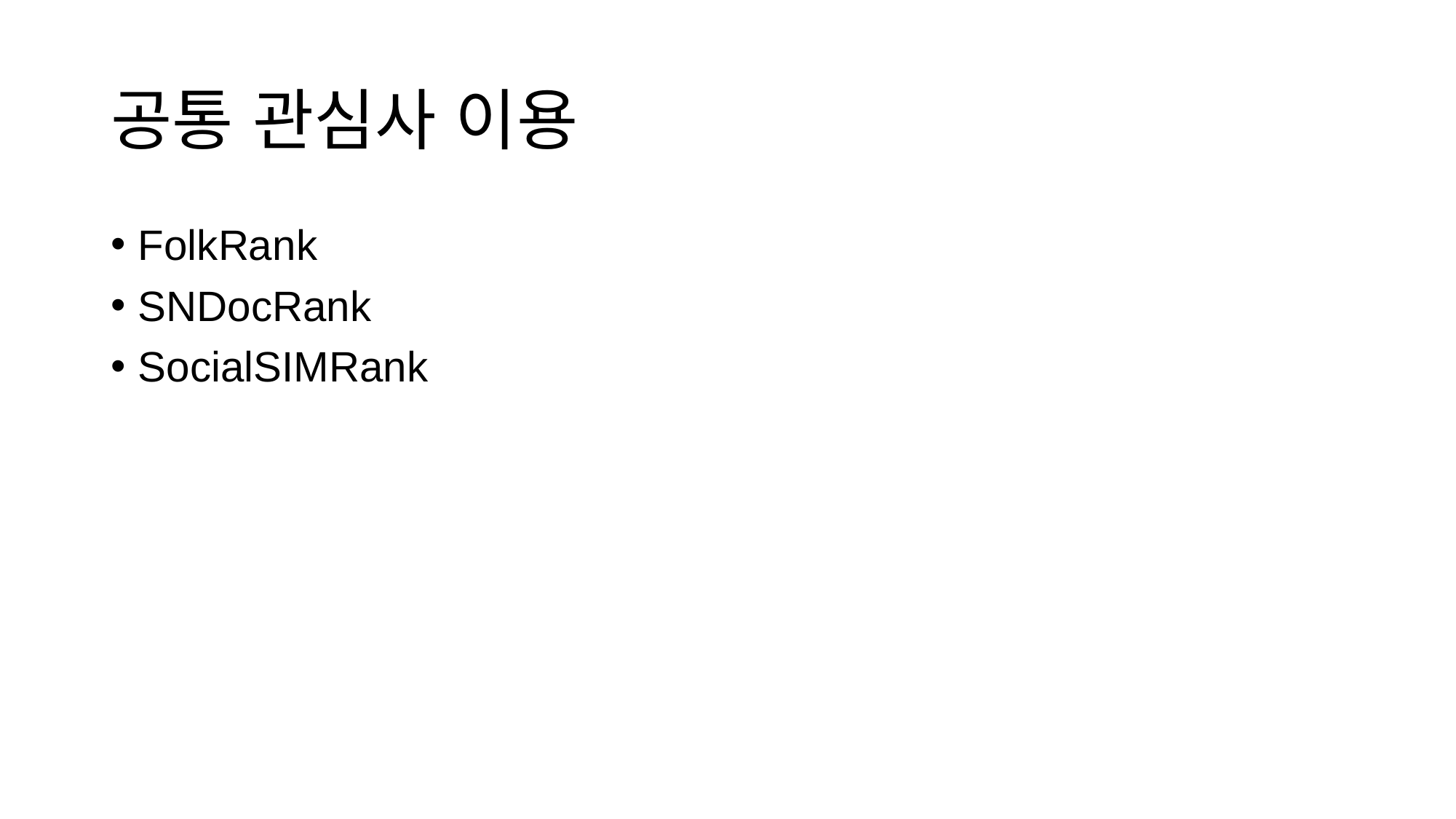

# 공통 관심사 이용
FolkRank
SNDocRank
SocialSIMRank